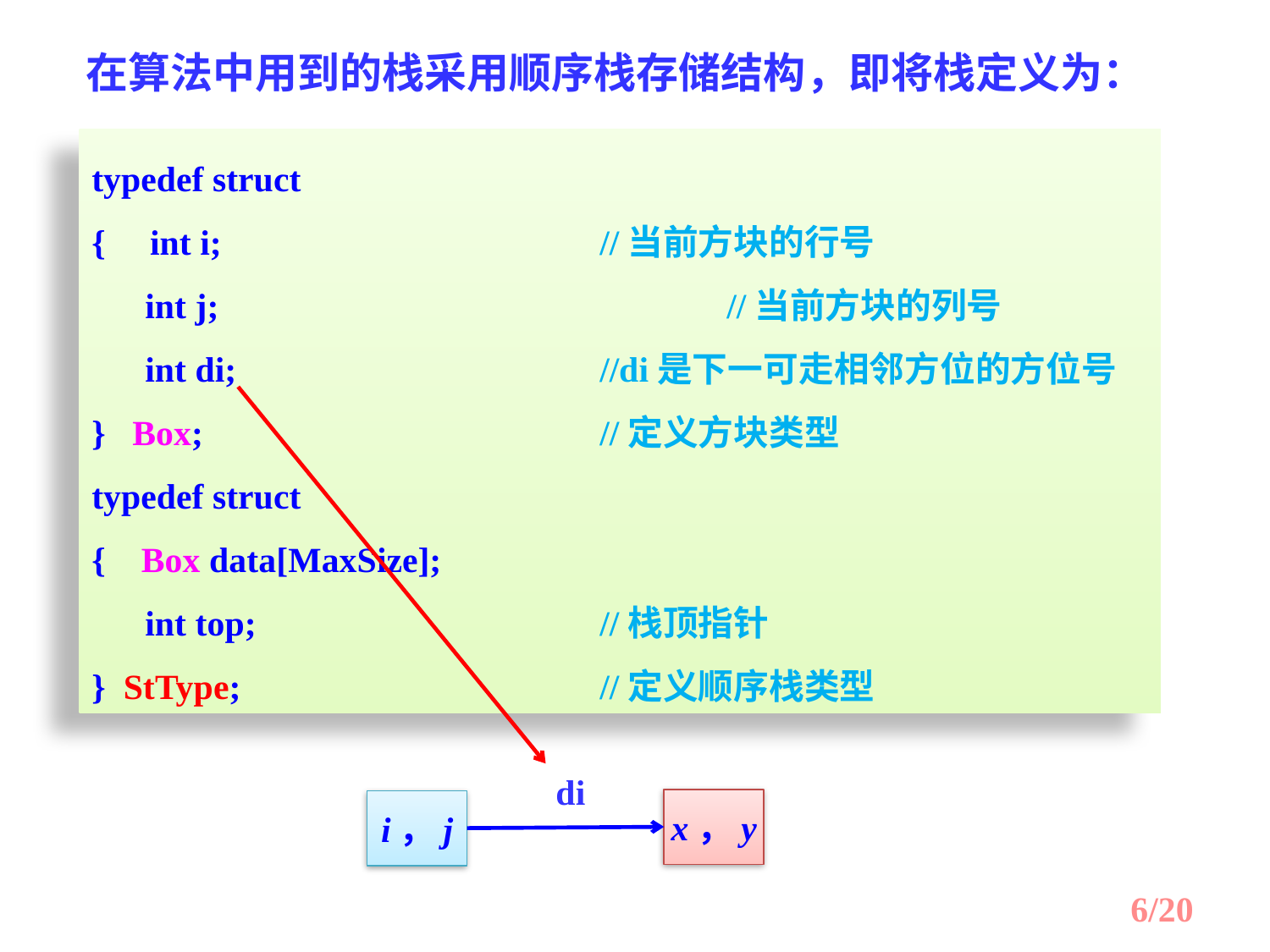

在算法中用到的栈采用顺序栈存储结构，即将栈定义为：
typedef struct
{     int i;			//当前方块的行号
      int j;				//当前方块的列号
      int di;			//di是下一可走相邻方位的方位号
}   Box;				//定义方块类型
typedef struct
{    Box data[MaxSize];
      int top;			//栈顶指针
}  StType;			//定义顺序栈类型
di
x，y
i，j
6/20